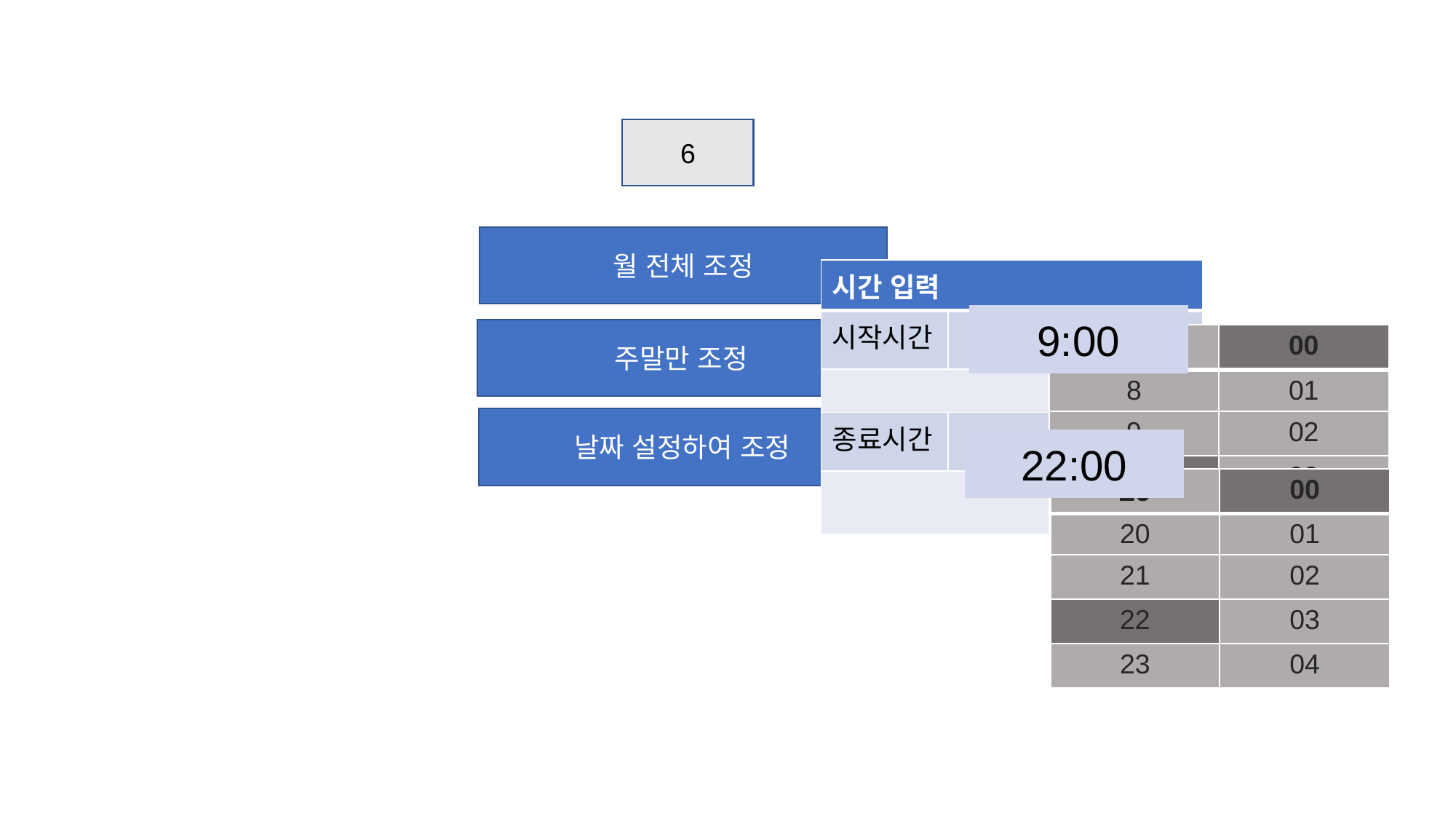

6
월 전체 조정
| 시간 입력 |  |
| --- | --- |
| 시작시간 |  |
|  |  |
| 종료시간 |  |
| 확인 |  |

9:00
주말만 조정
| 7 | 00 |
| --- | --- |
| 8 | 01 |
| 9 | 02 |
| 10 | 03 |
| 11 | 04 |
날짜 설정하여 조정
22:00
| 19 | 00 |
| --- | --- |
| 20 | 01 |
| 21 | 02 |
| 22 | 03 |
| 23 | 04 |